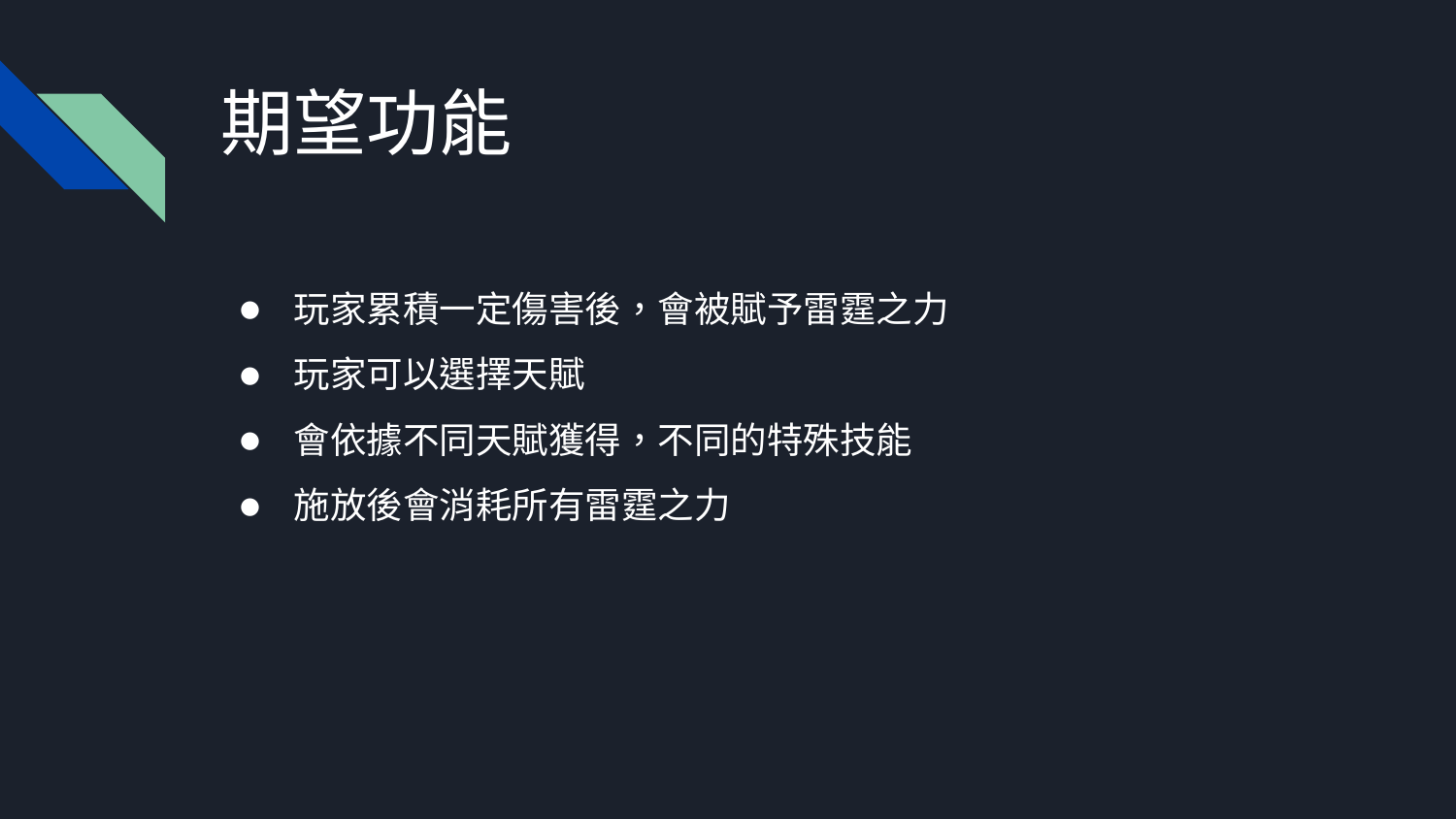

# 期望功能
玩家累積一定傷害後，會被賦予雷霆之力
玩家可以選擇天賦
會依據不同天賦獲得，不同的特殊技能
施放後會消耗所有雷霆之力